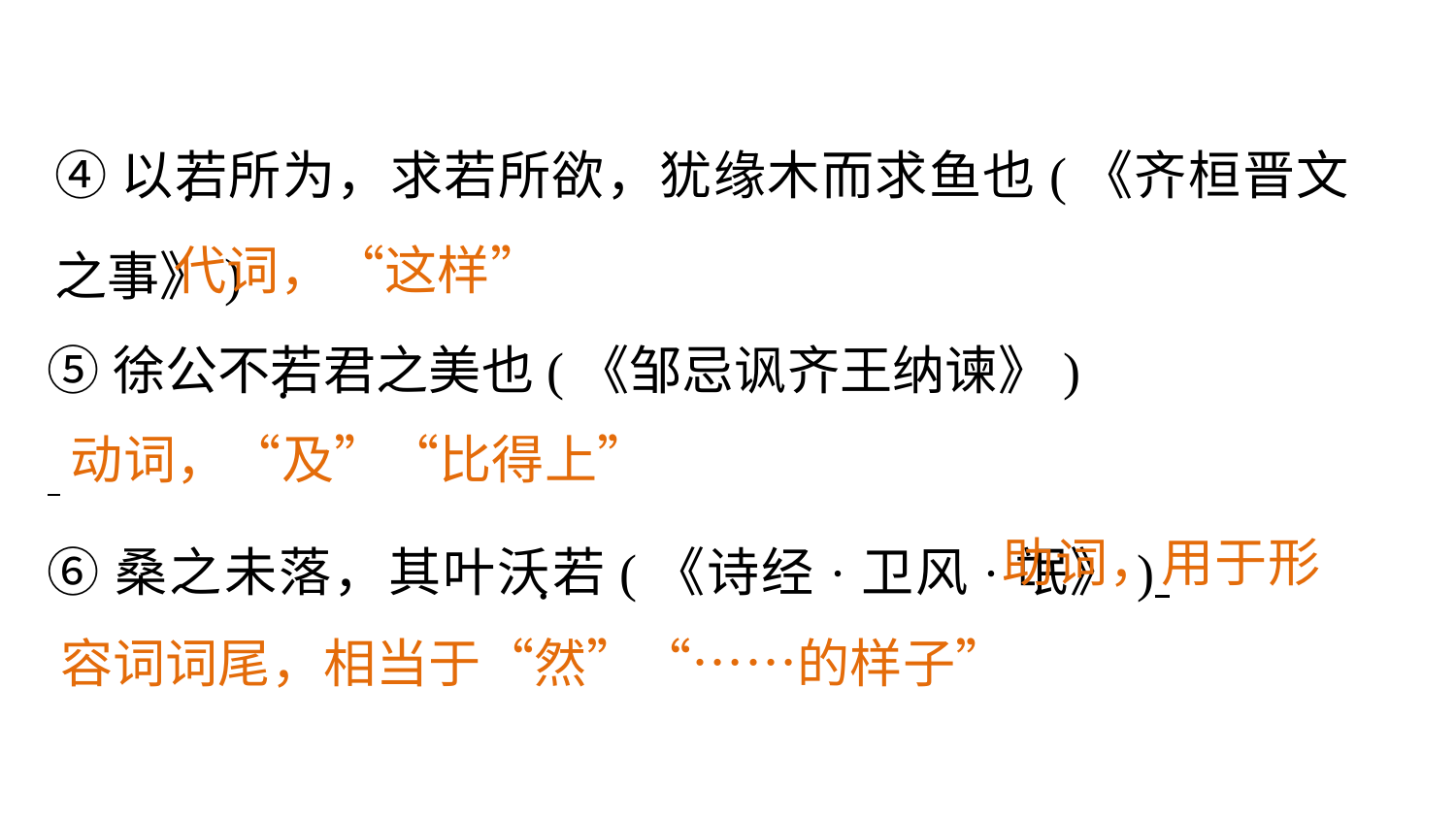

④以若所为，求若所欲，犹缘木而求鱼也(《齐桓晋文之事》)
.
代词，“这样”
⑤徐公不若君之美也(《邹忌讽齐王纳谏》)

⑥桑之未落，其叶沃若(《诗经·卫风·氓》)
.
动词，“及”“比得上”
                                                                          助词，用于形容词词尾，相当于“然”“……的样子”
.